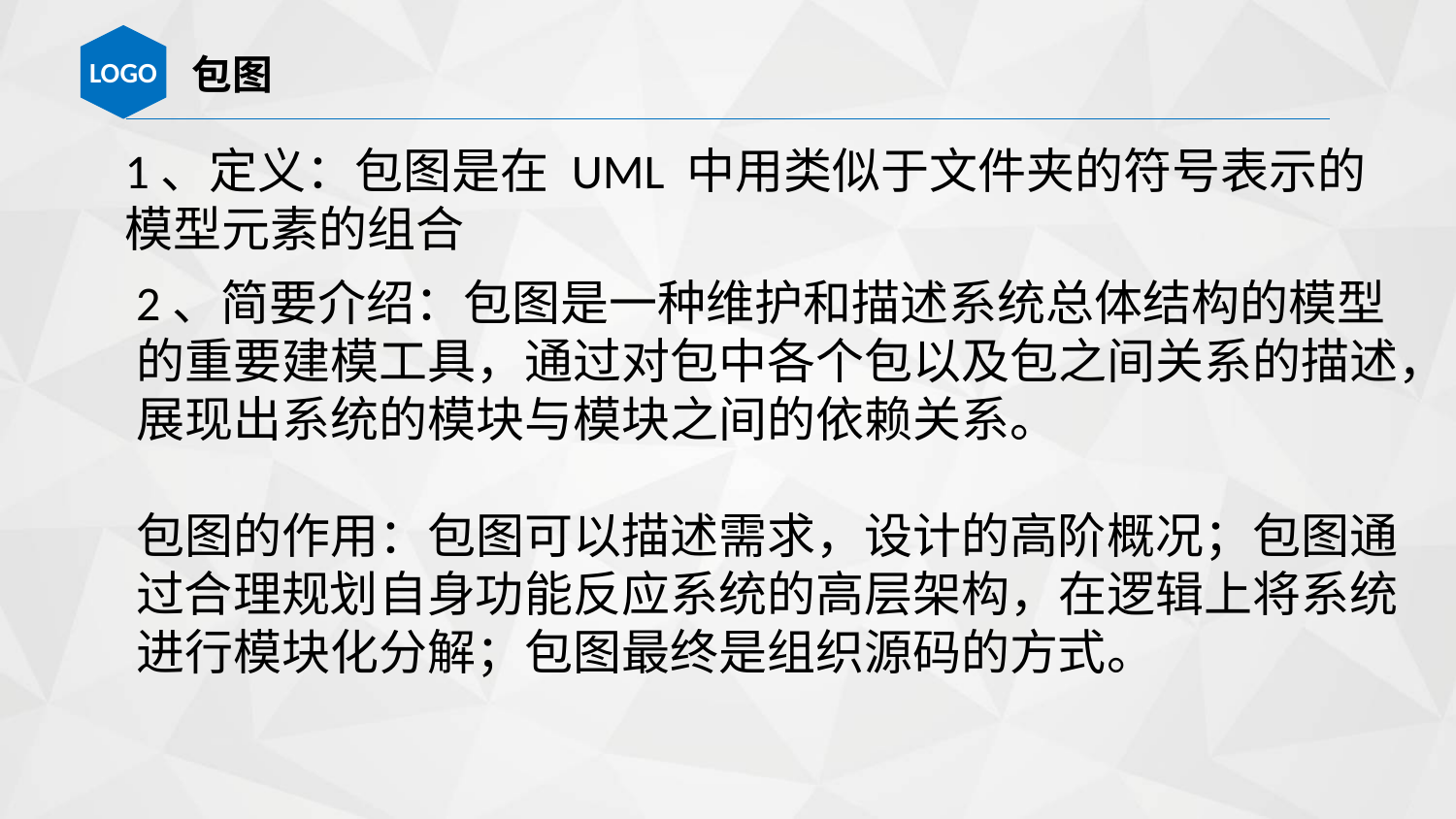

包图
1、定义：包图是在 UML 中用类似于文件夹的符号表示的
模型元素的组合
2、简要介绍：包图是一种维护和描述系统总体结构的模型的重要建模工具，通过对包中各个包以及包之间关系的描述，展现出系统的模块与模块之间的依赖关系。

包图的作用：包图可以描述需求，设计的高阶概况；包图通过合理规划自身功能反应系统的高层架构，在逻辑上将系统进行模块化分解；包图最终是组织源码的方式。